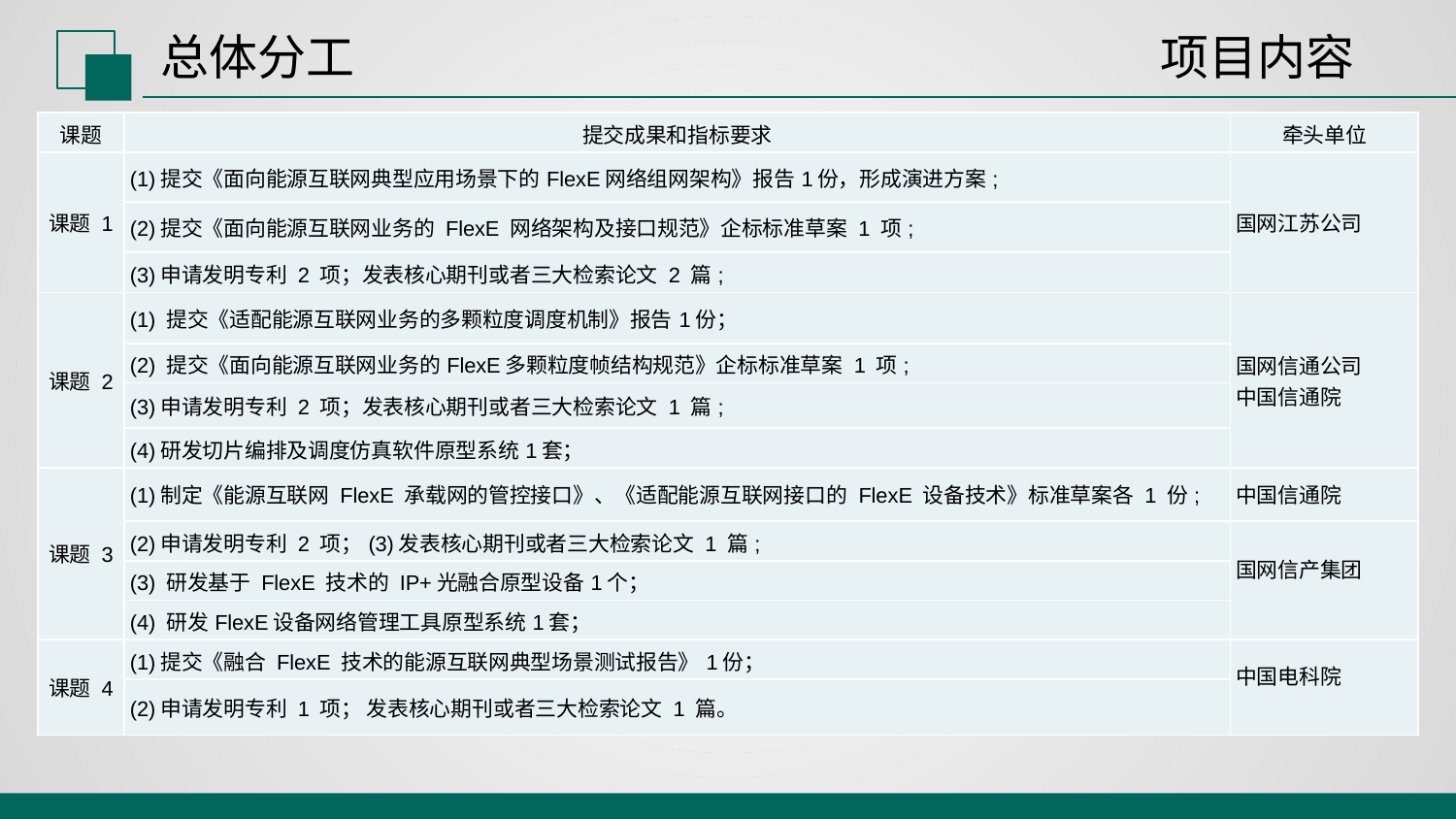

总体分工
项目内容
| 课题 | 提交成果和指标要求 | 牵头单位 |
| --- | --- | --- |
| 课题 1 | (1)提交《面向能源互联网典型应用场景下的FlexE网络组网架构》报告1份，形成演进方案; | 国网江苏公司 |
|  | (2)提交《面向能源互联网业务的 FlexE 网络架构及接口规范》企标标准草案 1 项; |  |
|  | (3)申请发明专利 2 项；发表核心期刊或者三大检索论文 2 篇; |  |
| 课题 2 | (1) 提交《适配能源互联网业务的多颗粒度调度机制》报告1份； | 国网信通公司 中国信通院 |
|  | (2) 提交《面向能源互联网业务的FlexE多颗粒度帧结构规范》企标标准草案 1 项; |  |
|  | (3)申请发明专利 2 项；发表核心期刊或者三大检索论文 1 篇; |  |
|  | (4)研发切片编排及调度仿真软件原型系统1套； |  |
| 课题 3 | (1)制定《能源互联网 FlexE 承载网的管控接口》、《适配能源互联网接口的 FlexE 设备技术》标准草案各 1 份; | 中国信通院 |
|  | (2)申请发明专利 2 项；(3)发表核心期刊或者三大检索论文 1 篇; | 国网信产集团 |
|  | (3) 研发基于 FlexE 技术的 IP+光融合原型设备1个； |  |
|  | (4) 研发FlexE设备网络管理工具原型系统1套； |  |
| 课题 4 | (1)提交《融合 FlexE 技术的能源互联网典型场景测试报告》1份； | 中国电科院 |
|  | (2)申请发明专利 1 项； 发表核心期刊或者三大检索论文 1 篇。 |  |